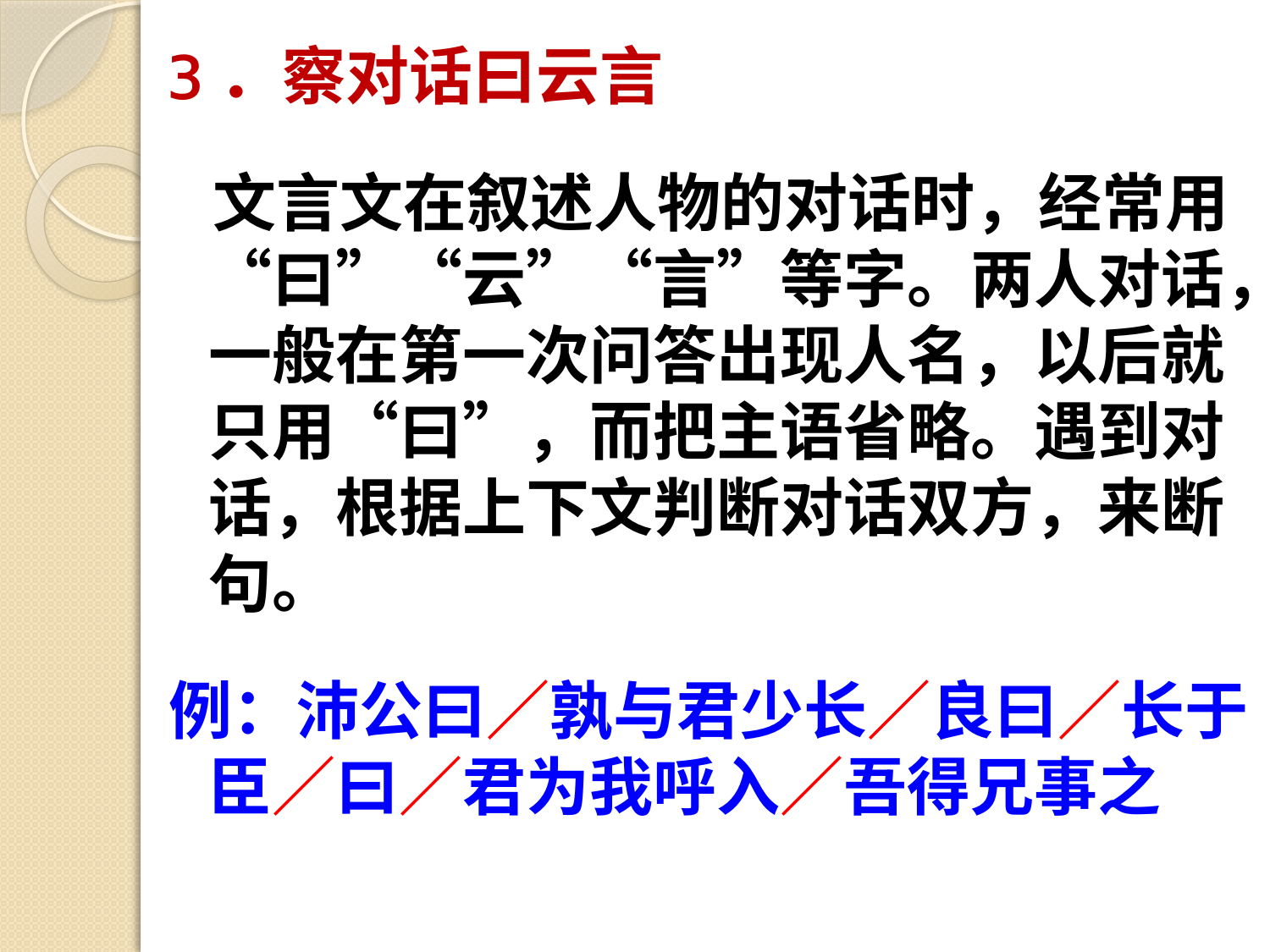

3．察对话曰云言

  文言文在叙述人物的对话时，经常用“曰”“云”“言”等字。两人对话，一般在第一次问答出现人名，以后就只用“曰”，而把主语省略。遇到对话，根据上下文判断对话双方，来断句。

例：沛公曰∕孰与君少长∕良曰∕长于臣∕曰∕君为我呼入∕吾得兄事之